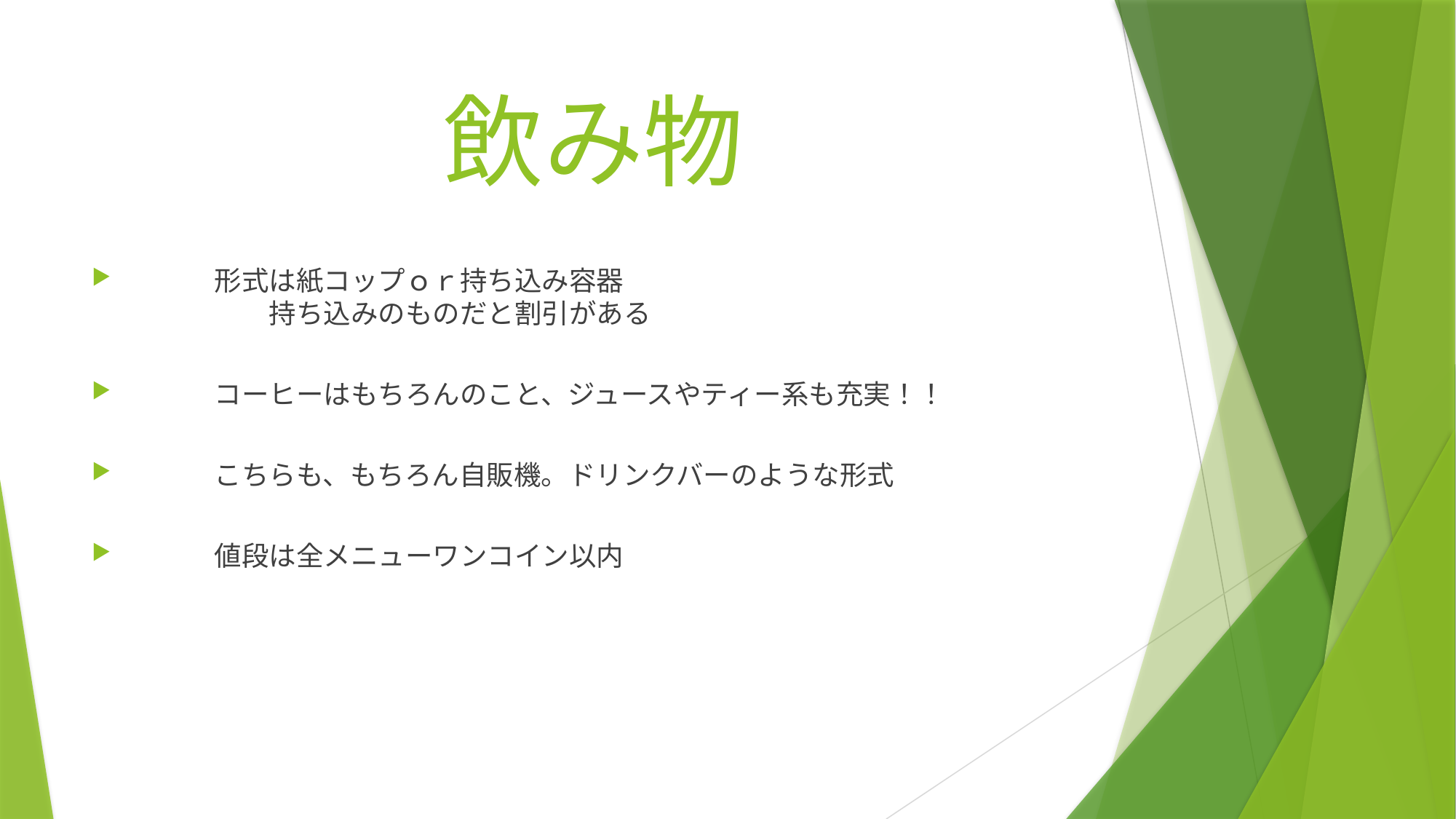

# 飲み物
　　　形式は紙コップｏｒ持ち込み容器
　　　　　持ち込みのものだと割引がある
　　　コーヒーはもちろんのこと、ジュースやティー系も充実！！
　　　こちらも、もちろん自販機。ドリンクバーのような形式
　　　値段は全メニューワンコイン以内